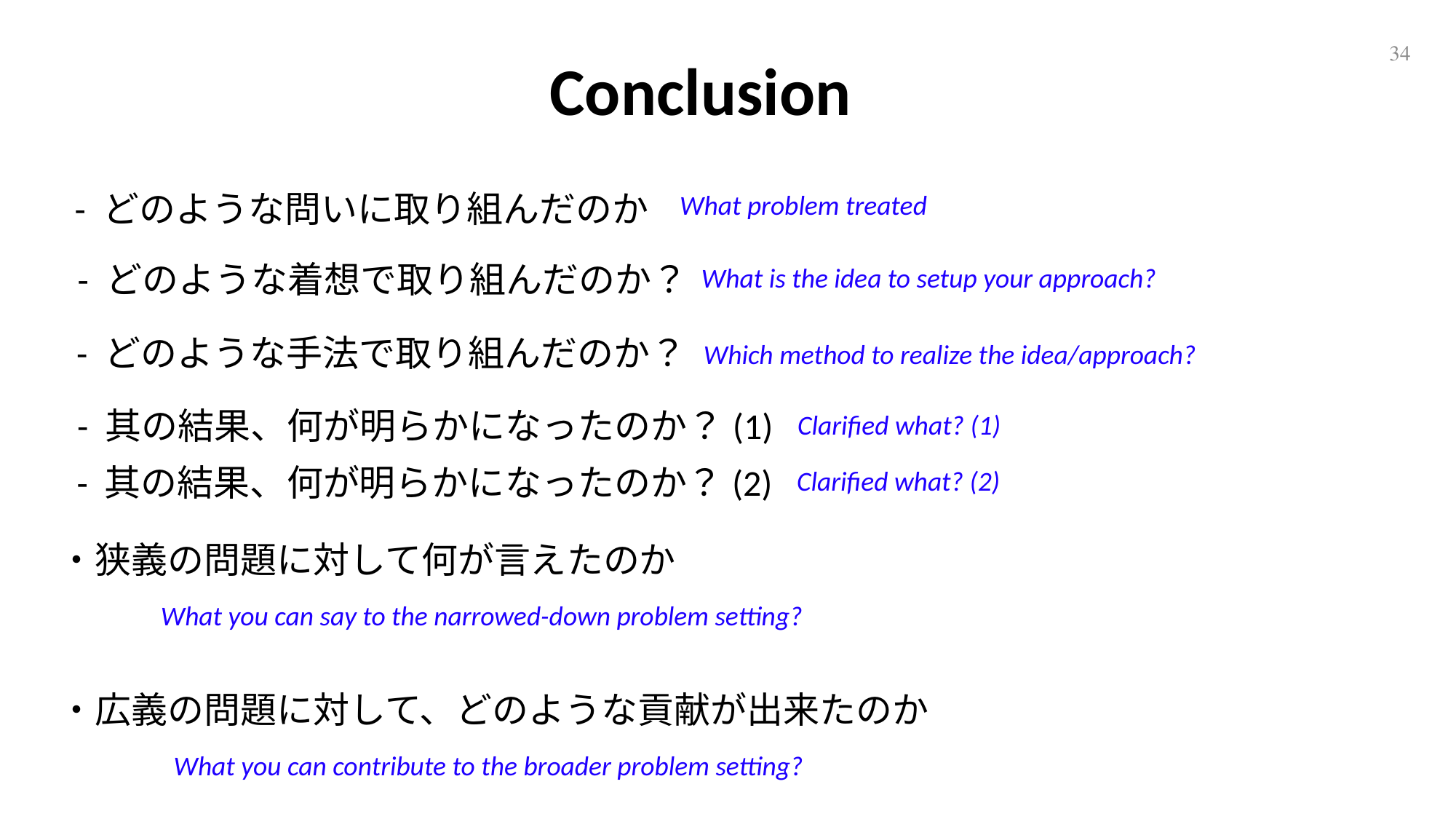

34
Conclusion
- どのような問いに取り組んだのか
What problem treated
- どのような着想で取り組んだのか？
What is the idea to setup your approach?
- どのような手法で取り組んだのか？
Which method to realize the idea/approach?
- 其の結果、何が明らかになったのか？(1)
Clarified what? (1)
- 其の結果、何が明らかになったのか？(2)
Clarified what? (2)
・狭義の問題に対して何が言えたのか
What you can say to the narrowed-down problem setting?
・広義の問題に対して、どのような貢献が出来たのか
What you can contribute to the broader problem setting?